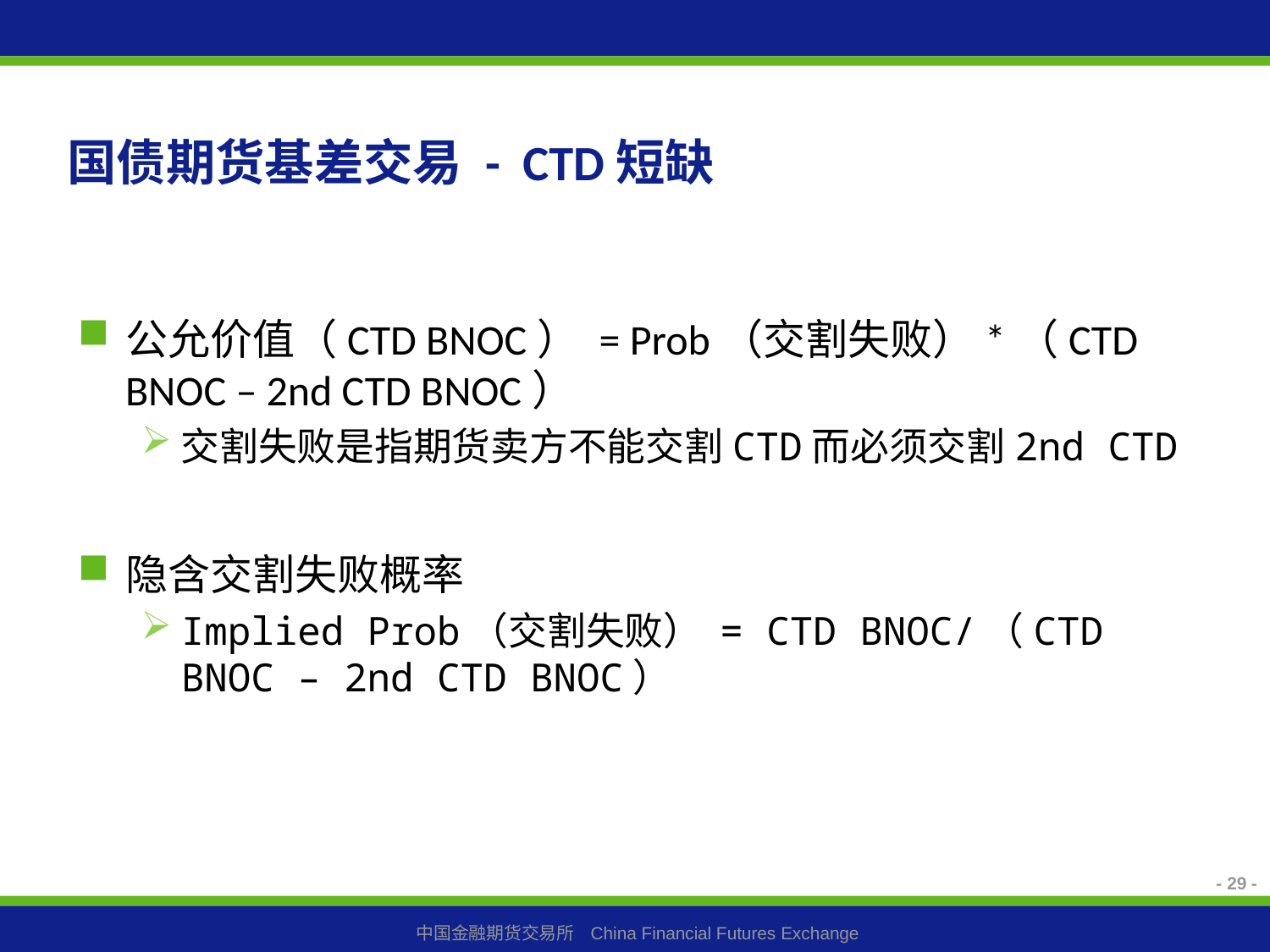

# 国债期货基差交易 -  CTD短缺
公允价值（CTD BNOC） = Prob（交割失败）*（CTD BNOC – 2nd CTD BNOC）
交割失败是指期货卖方不能交割CTD而必须交割2nd CTD

隐含交割失败概率
Implied Prob（交割失败） = CTD BNOC/（CTD BNOC – 2nd CTD BNOC）

- 29 -